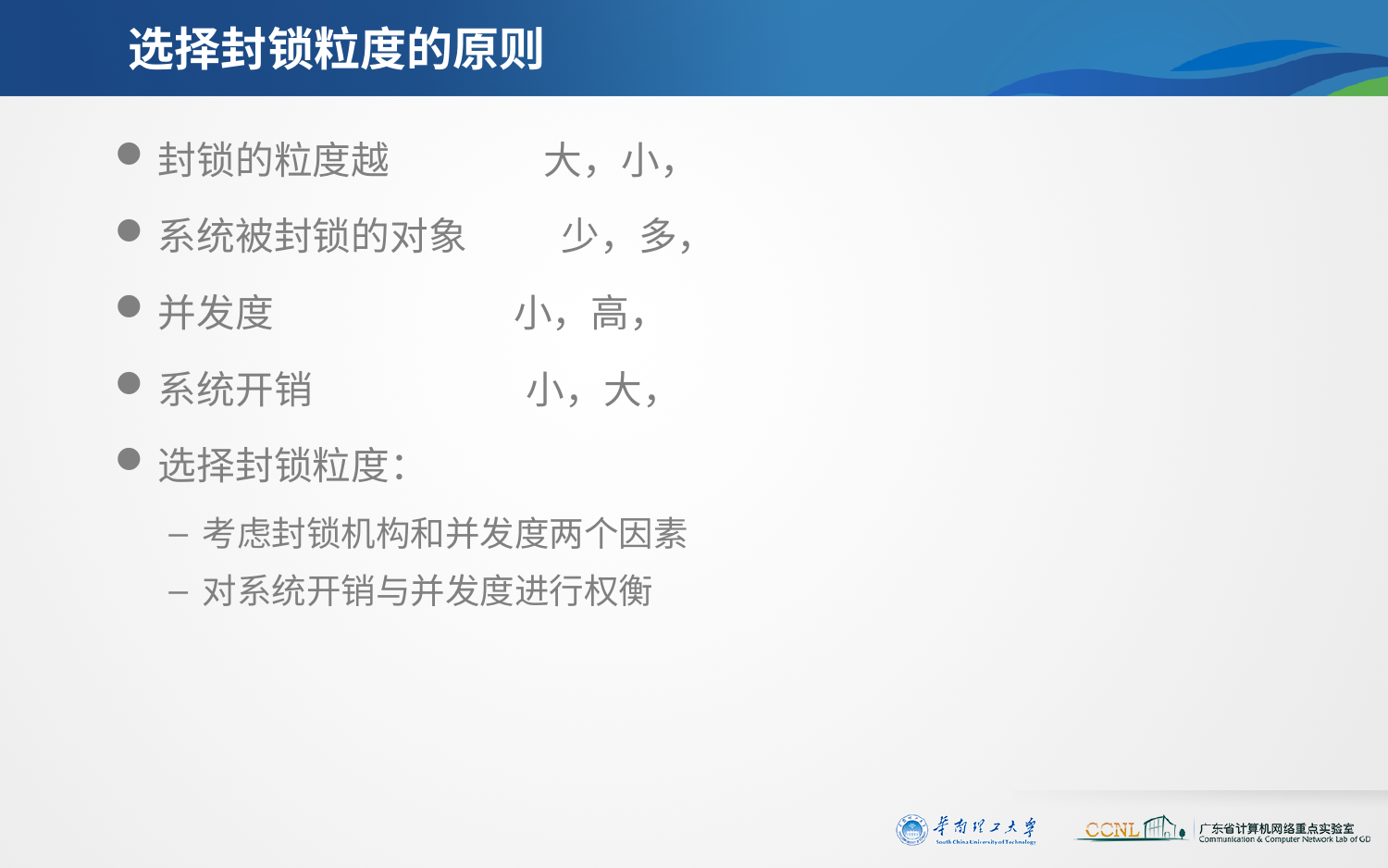

# 选择封锁粒度的原则
封锁的粒度越                  大，小，
系统被封锁的对象           少，多，
并发度                            小，高，
系统开销                         小，大，
选择封锁粒度：
考虑封锁机构和并发度两个因素
对系统开销与并发度进行权衡